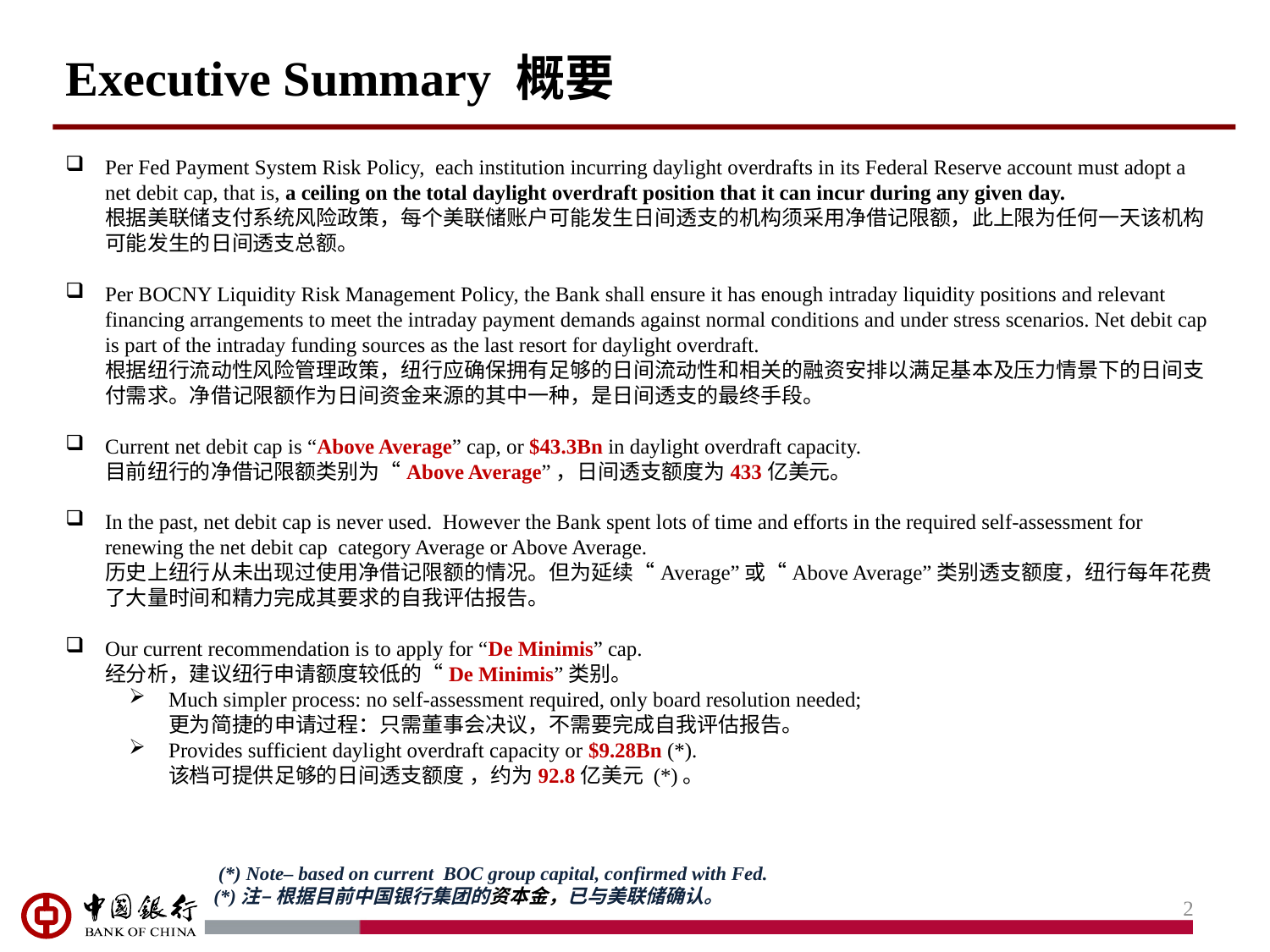

Executive Summary 概要
Per Fed Payment System Risk Policy,  each institution incurring daylight overdrafts in its Federal Reserve account must adopt a net debit cap, that is, a ceiling on the total daylight overdraft position that it can incur during any given day.
根据美联储支付系统风险政策，每个美联储账户可能发生日间透支的机构须采用净借记限额，此上限为任何一天该机构可能发生的日间透支总额。

Per BOCNY Liquidity Risk Management Policy, the Bank shall ensure it has enough intraday liquidity positions and relevant financing arrangements to meet the intraday payment demands against normal conditions and under stress scenarios. Net debit cap is part of the intraday funding sources as the last resort for daylight overdraft.
根据纽行流动性风险管理政策，纽行应确保拥有足够的日间流动性和相关的融资安排以满足基本及压力情景下的日间支付需求。净借记限额作为日间资金来源的其中一种，是日间透支的最终手段。

Current net debit cap is “Above Average” cap, or $43.3Bn in daylight overdraft capacity.
目前纽行的净借记限额类别为“Above Average”，日间透支额度为433亿美元。

In the past, net debit cap is never used.  However the Bank spent lots of time and efforts in the required self-assessment for renewing the net debit cap  category Average or Above Average.
历史上纽行从未出现过使用净借记限额的情况。但为延续“Average”或“Above Average”类别透支额度，纽行每年花费了大量时间和精力完成其要求的自我评估报告。

Our current recommendation is to apply for “De Minimis” cap.
经分析，建议纽行申请额度较低的“De Minimis”类别。
Much simpler process: no self-assessment required, only board resolution needed;
更为简捷的申请过程：只需董事会决议，不需要完成自我评估报告。
Provides sufficient daylight overdraft capacity or $9.28Bn (*).
该档可提供足够的日间透支额度 ，约为92.8亿美元 (*)。

 (*) Note– based on current  BOC group capital, confirmed with Fed.
(*)注– 根据目前中国银行集团的资本金，已与美联储确认。
2